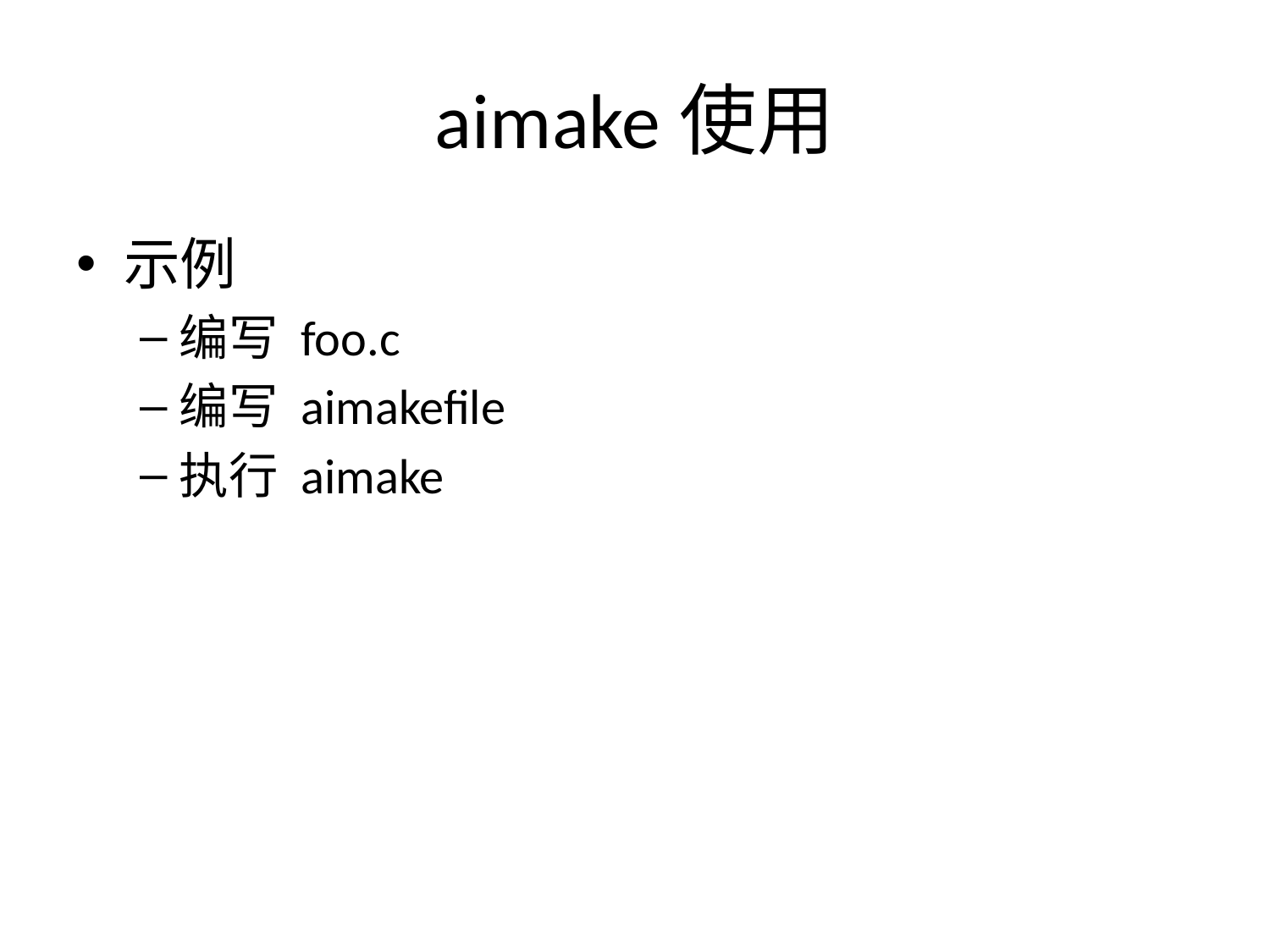

# aimake使用
示例
编写 foo.c
编写 aimakefile
执行 aimake